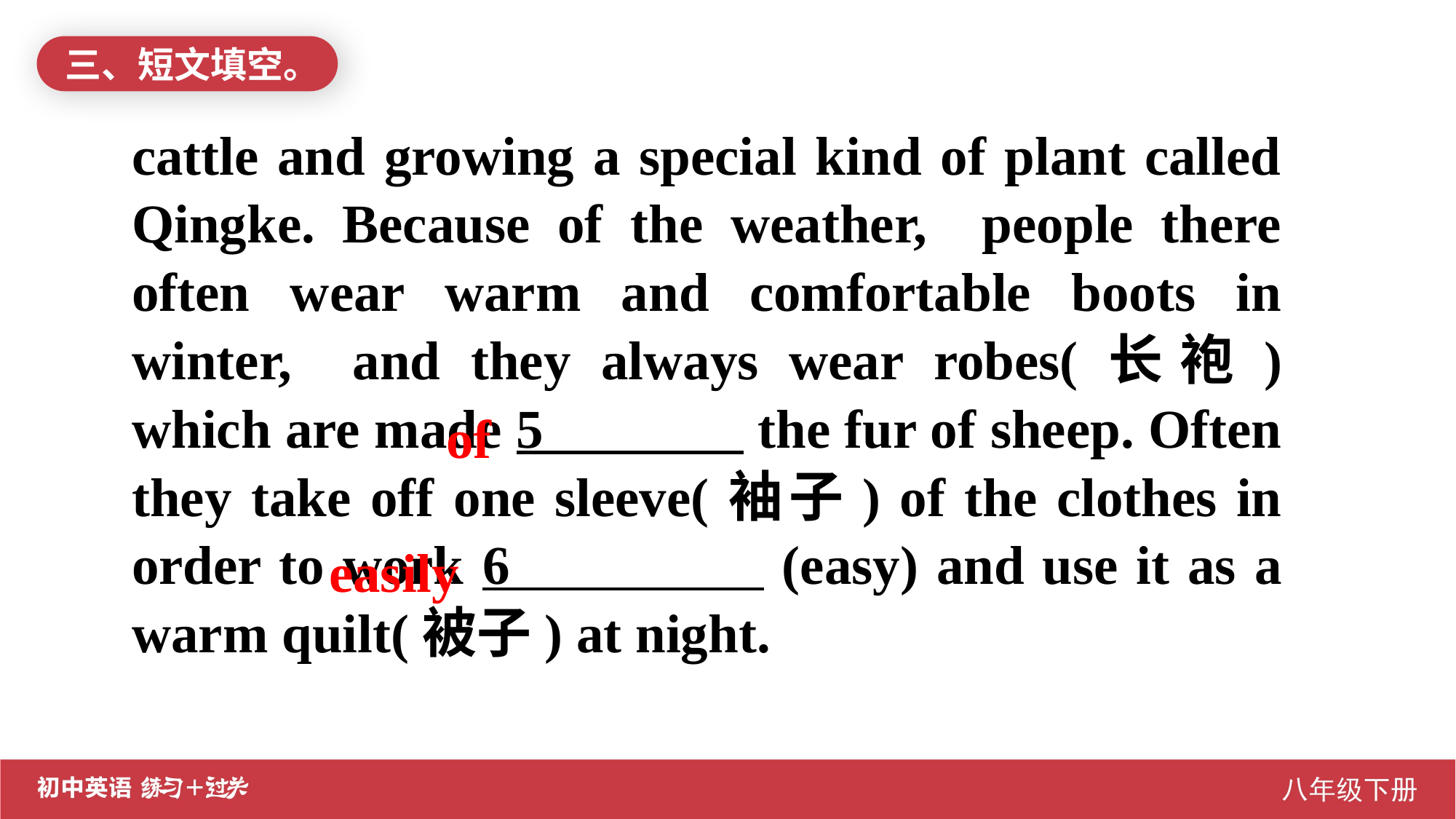

三、短文填空。
cattle and growing a special kind of plant called Qingke. Because of the weather,  people there often wear warm and comfortable boots in winter,  and they always wear robes(长袍) which are made 5               the fur of sheep. Often they take off one sleeve(袖子) of the clothes in order to work 6               (easy) and use it as a warm quilt(被子) at night.

of
easily